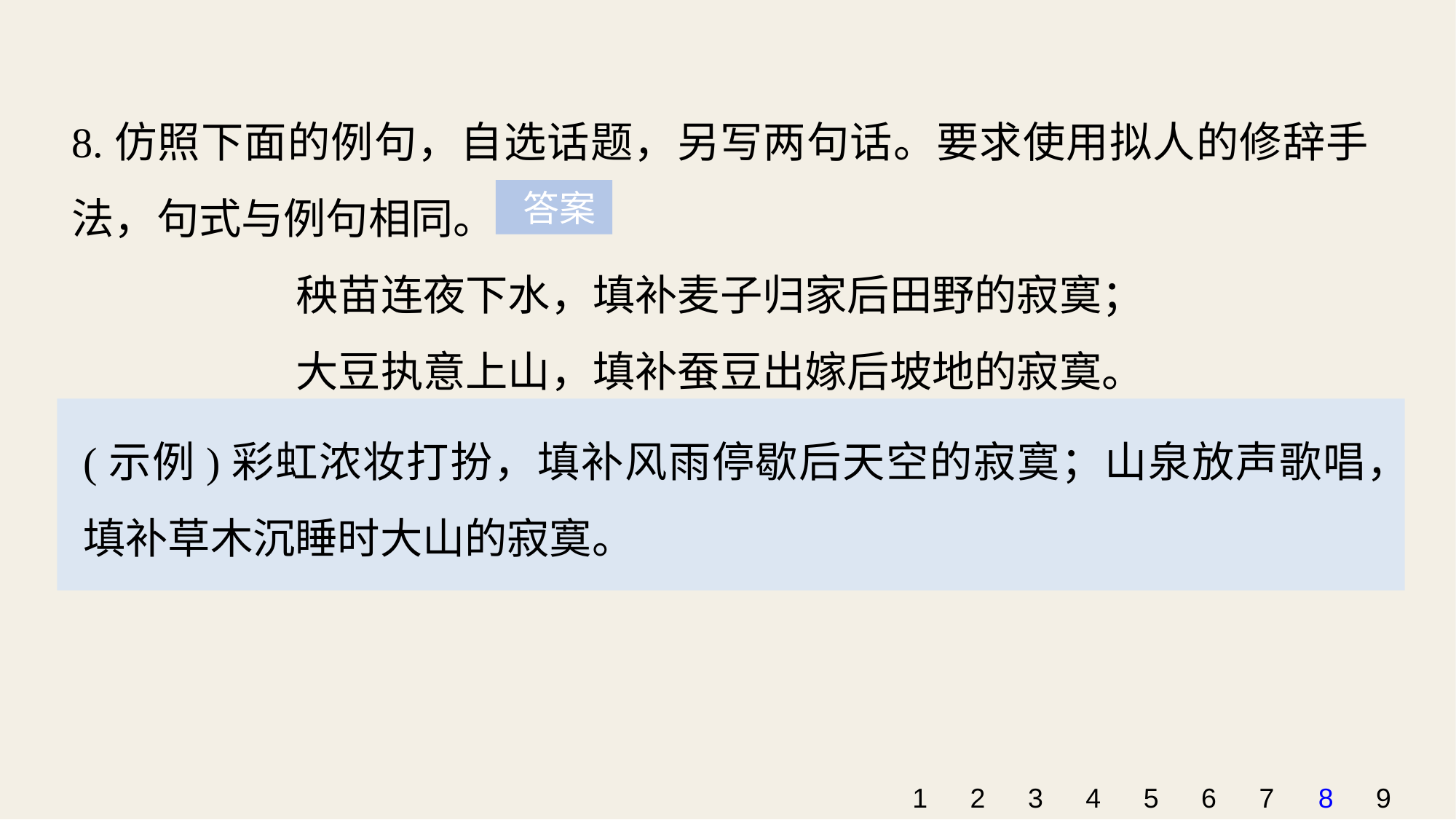

8.仿照下面的例句，自选话题，另写两句话。要求使用拟人的修辞手法，句式与例句相同。
秧苗连夜下水，填补麦子归家后田野的寂寞；
大豆执意上山，填补蚕豆出嫁后坡地的寂寞。
 答案

(示例)彩虹浓妆打扮，填补风雨停歇后天空的寂寞；山泉放声歌唱，填补草木沉睡时大山的寂寞。
1
2
3
4
5
6
7
8
9